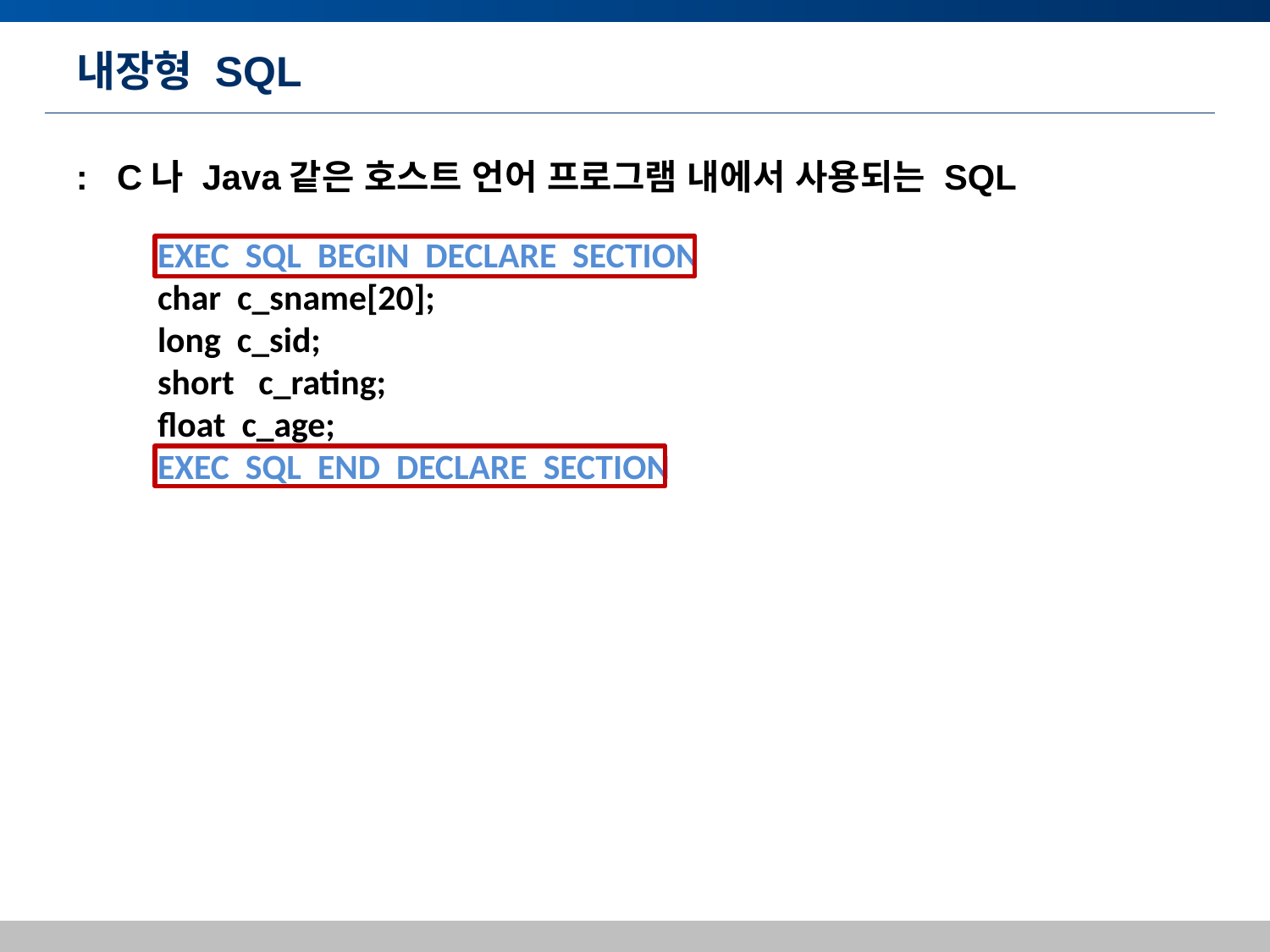

# 내장형 SQL
:   C나 Java같은 호스트 언어 프로그램 내에서 사용되는 SQL

EXEC  SQL  BEGIN  DECLARE  SECTION
char  c_sname[20];
long  c_sid;
short   c_rating;
float  c_age;
EXEC  SQL  END  DECLARE  SECTION